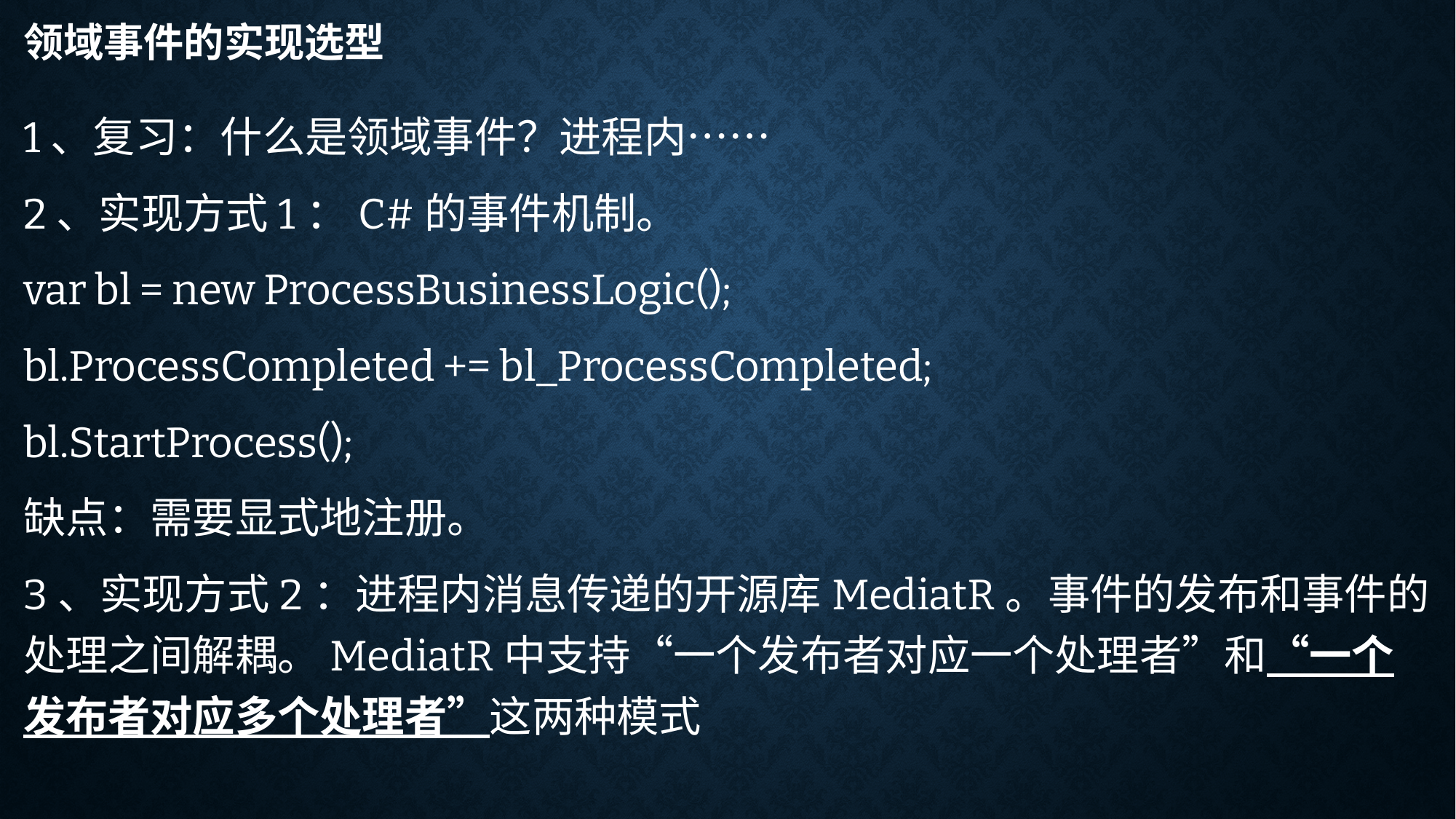

# 领域事件的实现选型
1、复习：什么是领域事件？进程内……
2、实现方式1：C#的事件机制。
var bl = new ProcessBusinessLogic();
bl.ProcessCompleted += bl_ProcessCompleted;
bl.StartProcess();
缺点：需要显式地注册。
3、实现方式2：进程内消息传递的开源库MediatR。事件的发布和事件的处理之间解耦。MediatR中支持“一个发布者对应一个处理者”和“一个发布者对应多个处理者”这两种模式